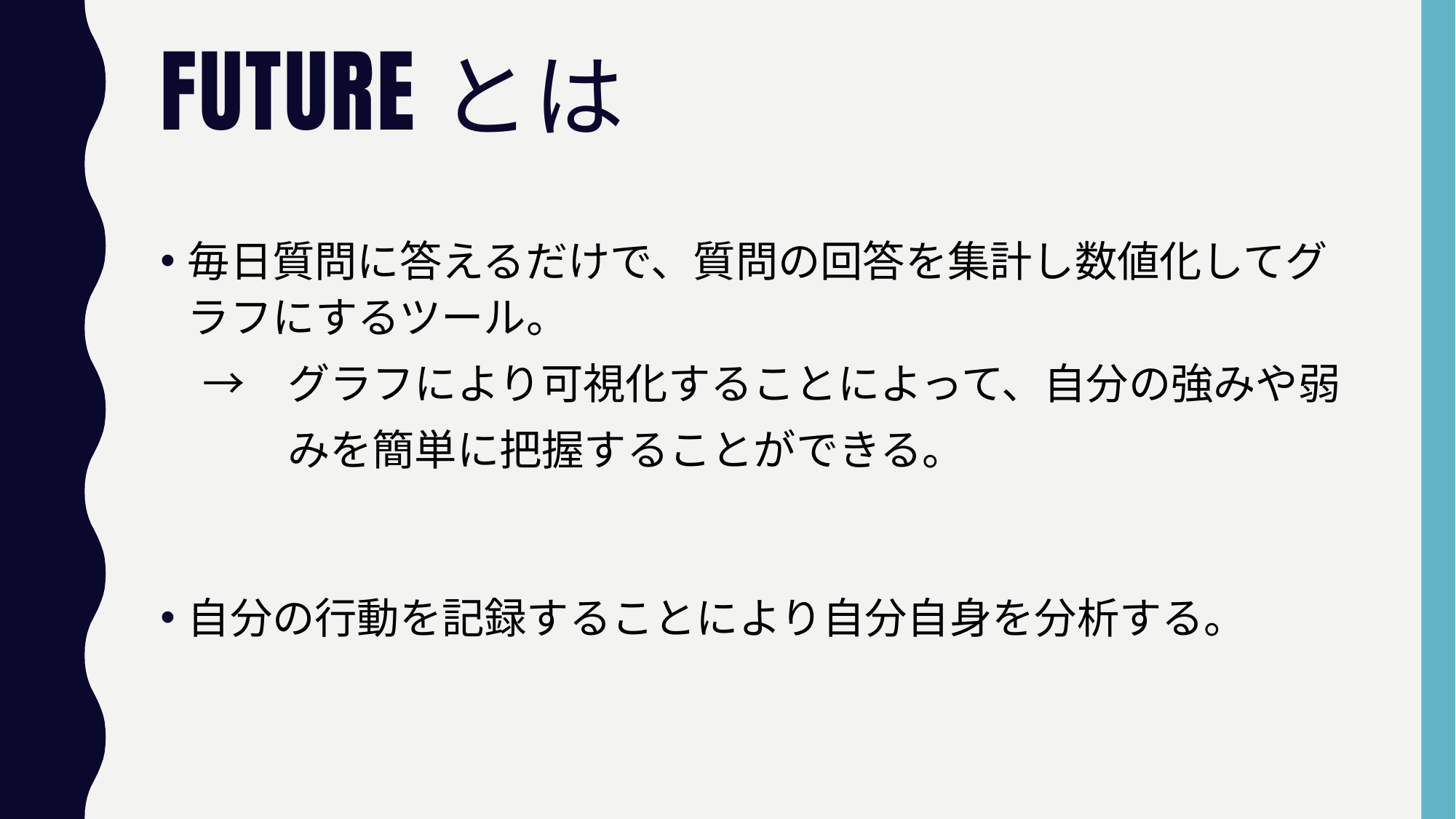

# FUTUREとは
毎日質問に答えるだけで、質問の回答を集計し数値化してグラフにするツール。
　→　グラフにより可視化することによって、自分の強みや弱
　　　みを簡単に把握することができる。

自分の行動を記録することにより自分自身を分析する。